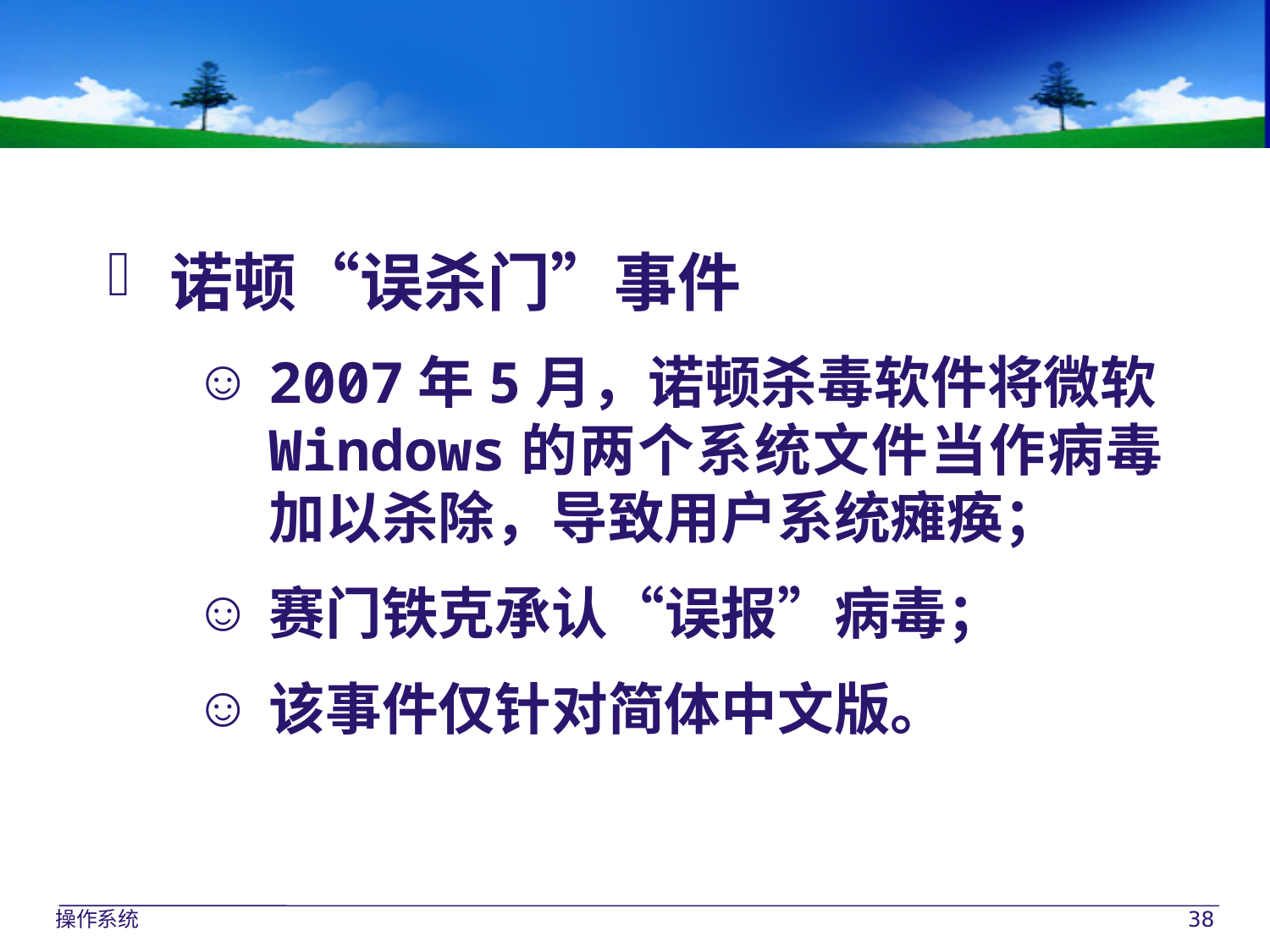

诺顿“误杀门”事件
2007年5月，诺顿杀毒软件将微软Windows的两个系统文件当作病毒加以杀除，导致用户系统瘫痪；
赛门铁克承认“误报”病毒；
该事件仅针对简体中文版。
操作系统
38